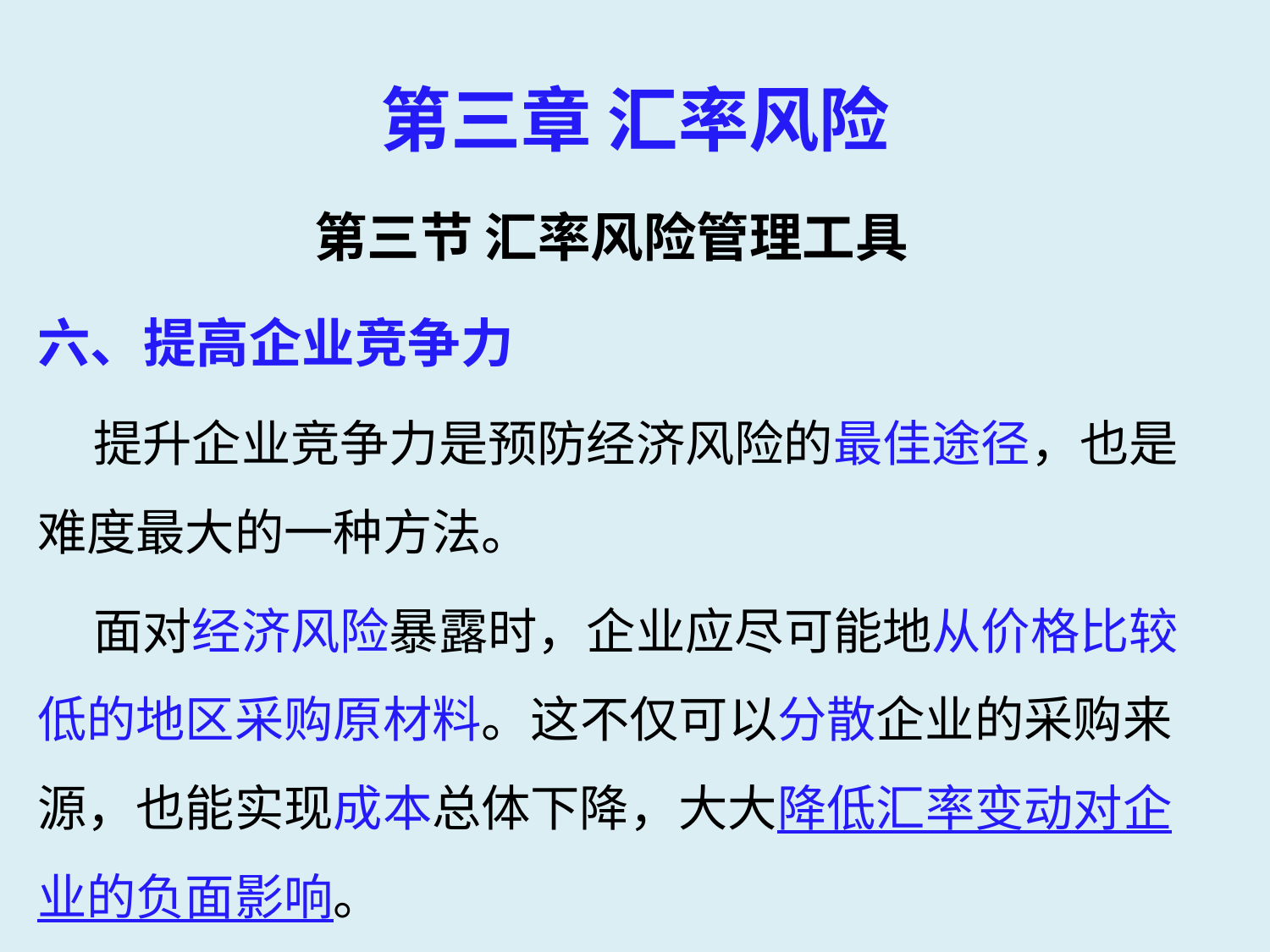

# 第三章 汇率风险
第三节 汇率风险管理工具
六、提高企业竞争力
    提升企业竞争力是预防经济风险的最佳途径，也是难度最大的一种方法。
    面对经济风险暴露时，企业应尽可能地从价格比较低的地区采购原材料。这不仅可以分散企业的采购来源，也能实现成本总体下降，大大降低汇率变动对企业的负面影响。